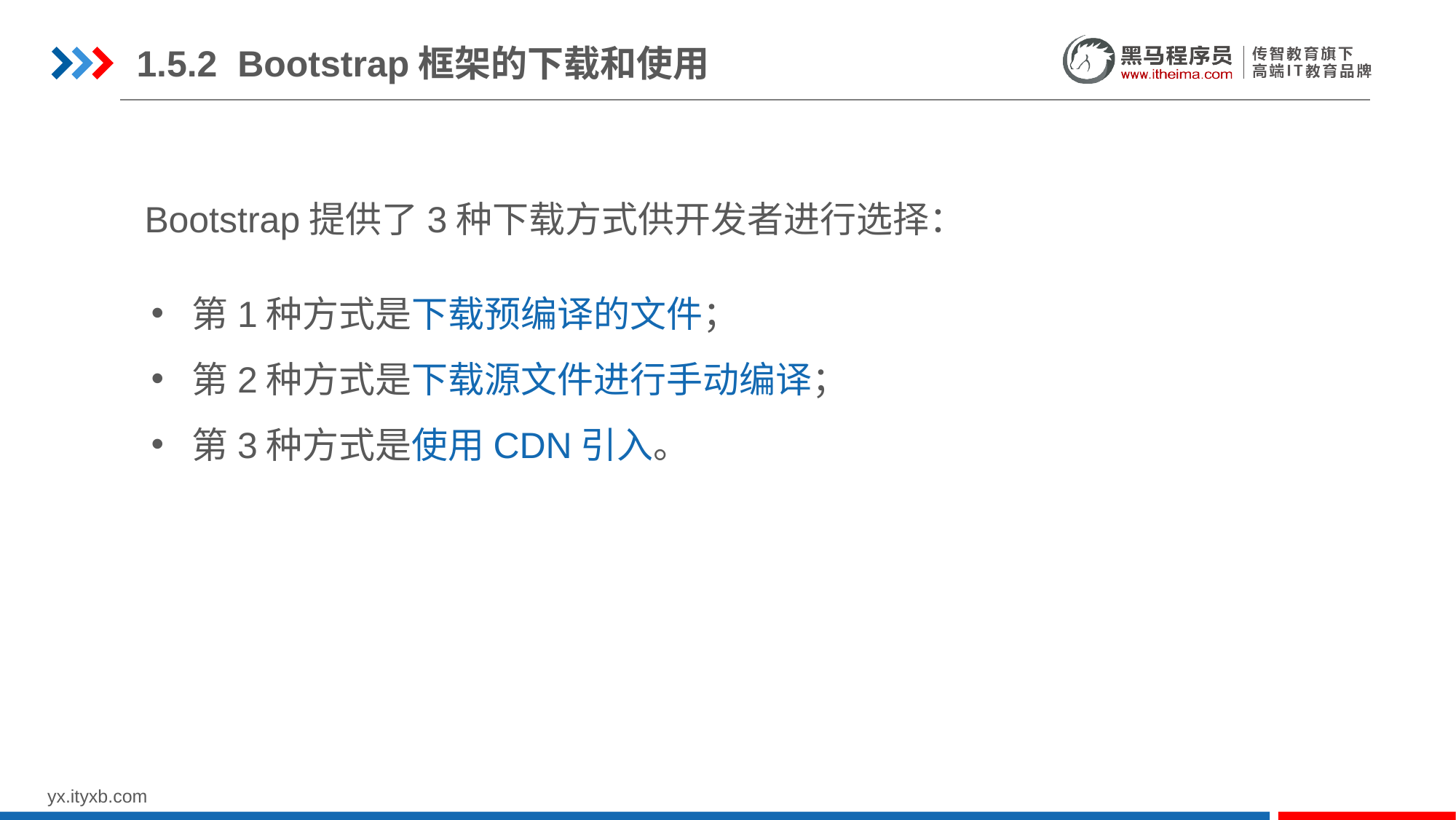

1.5.2  Bootstrap框架的下载和使用
Bootstrap提供了3种下载方式供开发者进行选择：
第1种方式是下载预编译的文件；
第2种方式是下载源文件进行手动编译；
第3种方式是使用CDN引入。